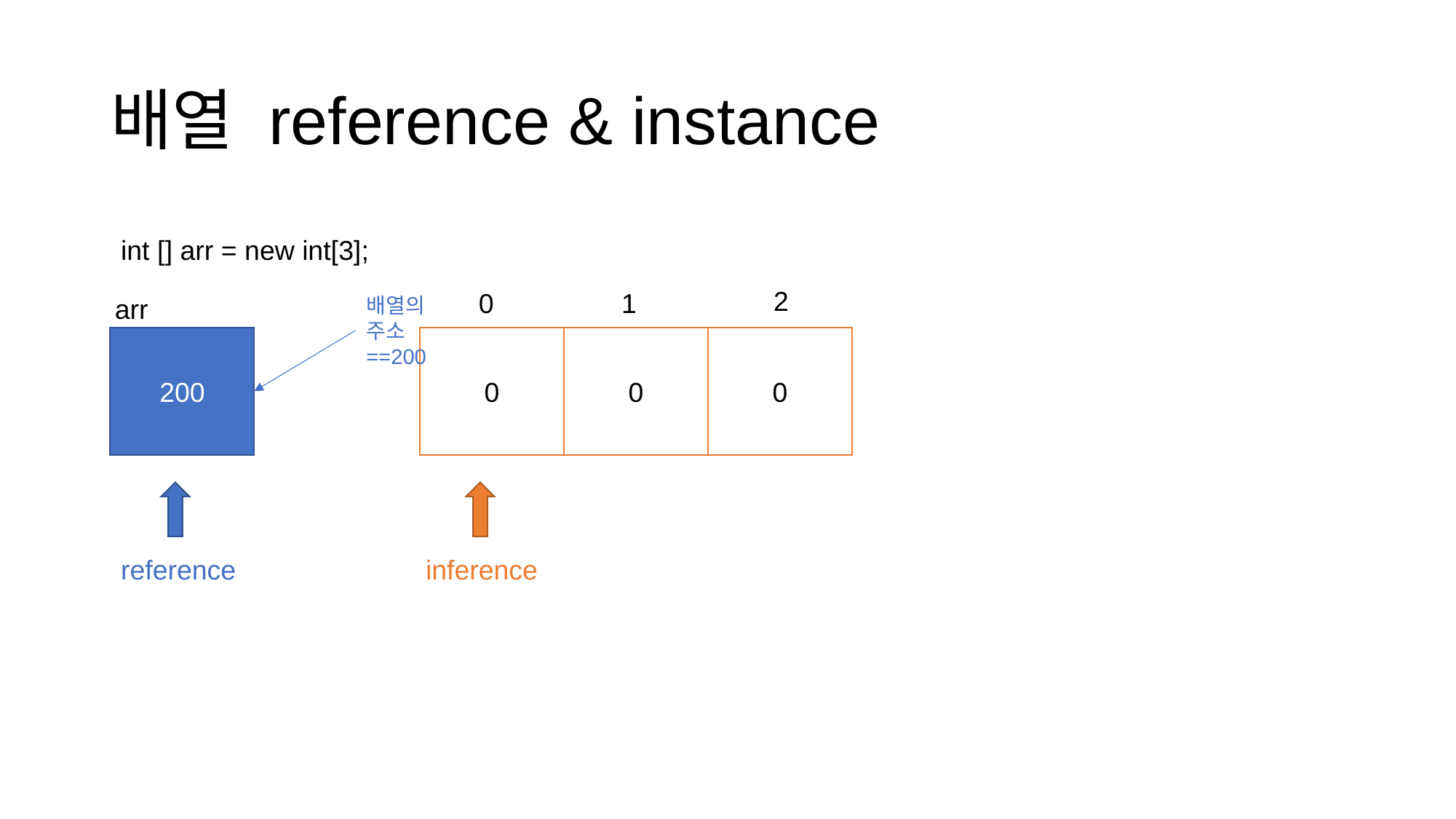

# 배열 reference & instance
int [] arr = new int[3];
2
0
1
arr
배열의 주소 ==200
0
0
0
200

reference
inference
메모리의 주소를 저장하는 변수